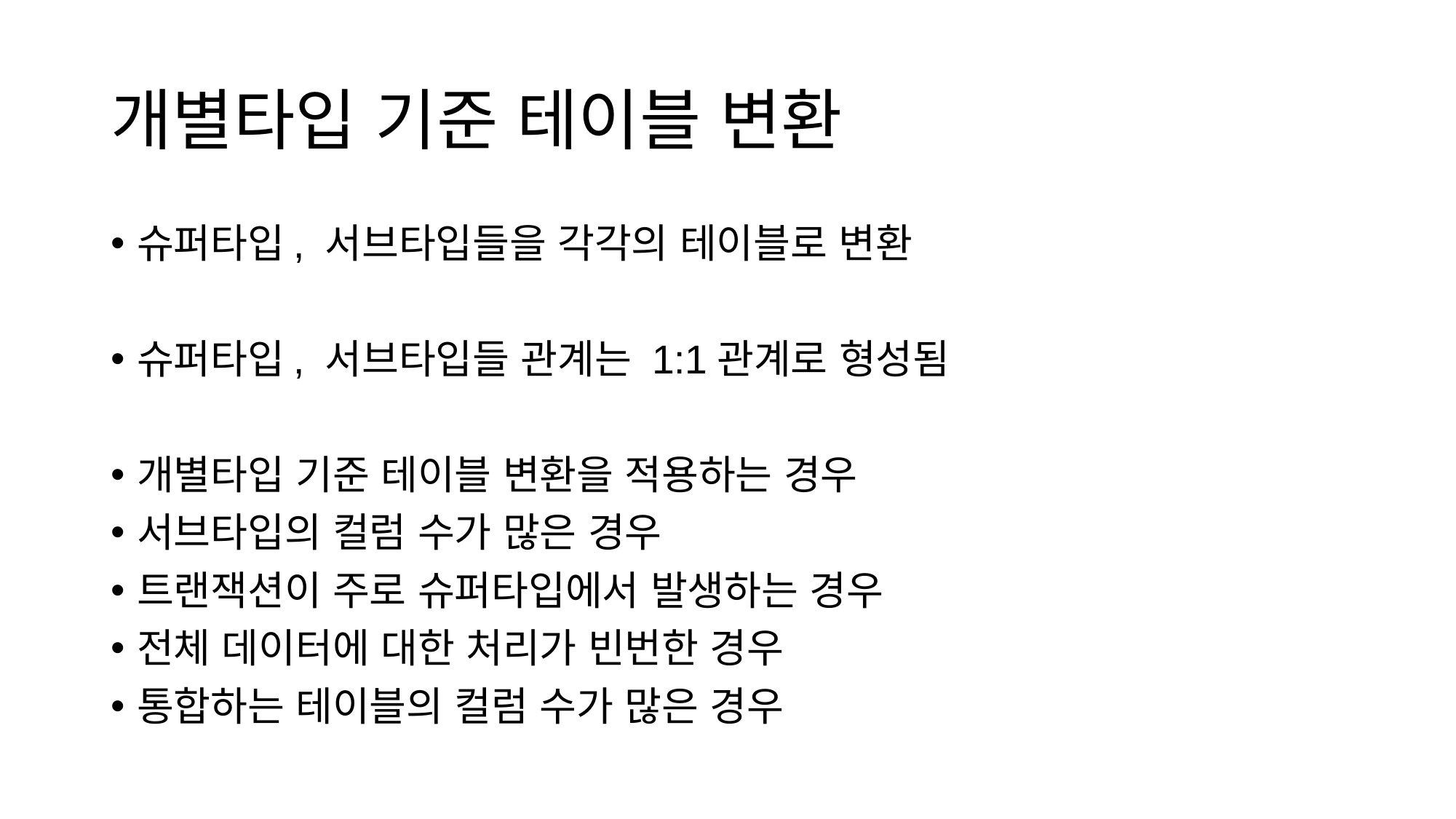

# 개별타입 기준 테이블 변환
슈퍼타입, 서브타입들을 각각의 테이블로 변환

슈퍼타입, 서브타입들 관계는 1:1관계로 형성됨

개별타입 기준 테이블 변환을 적용하는 경우
서브타입의 컬럼 수가 많은 경우
트랜잭션이 주로 슈퍼타입에서 발생하는 경우
전체 데이터에 대한 처리가 빈번한 경우
통합하는 테이블의 컬럼 수가 많은 경우